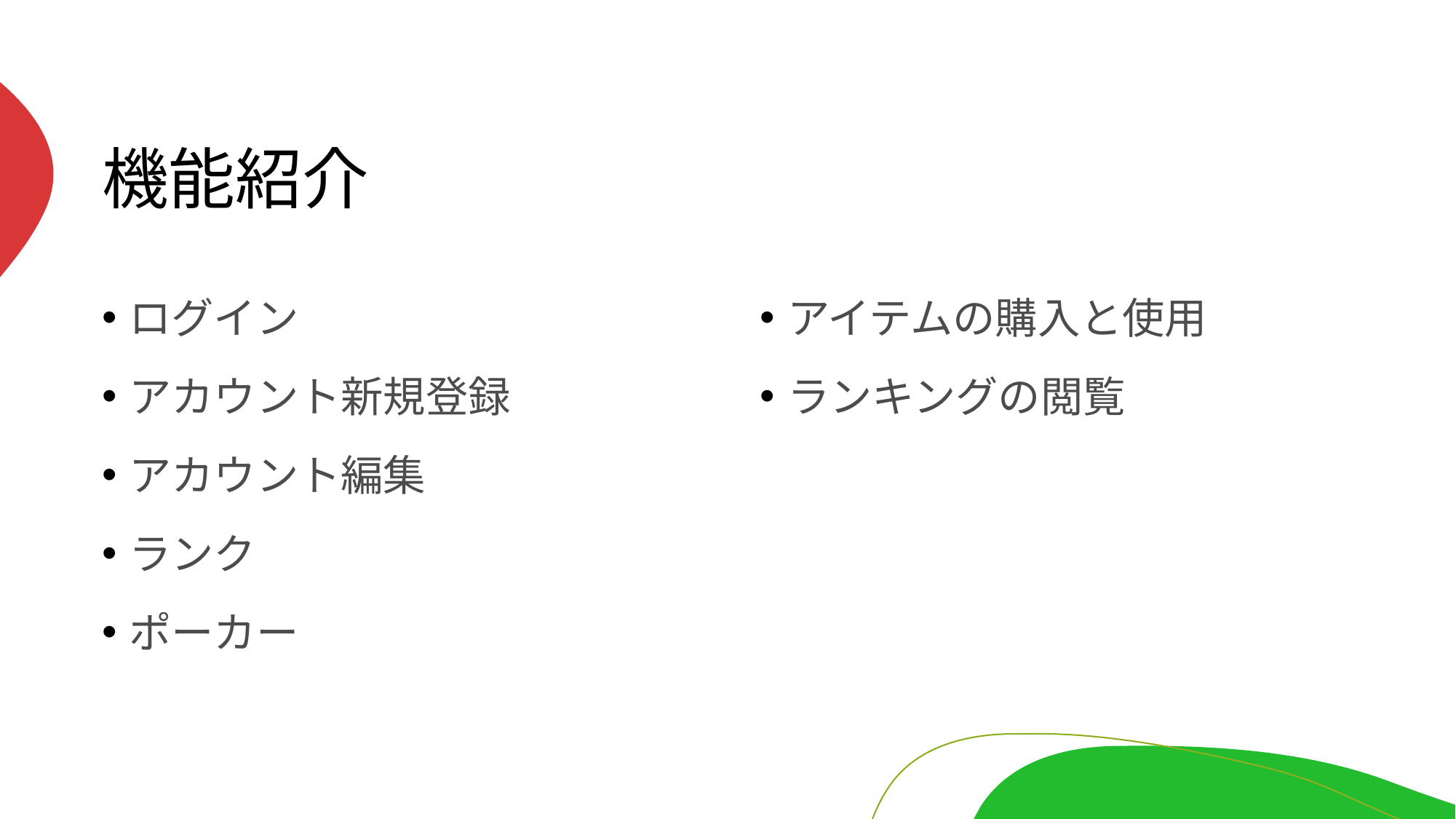

# 機能紹介
ログイン
アカウント新規登録
アカウント編集
ランク
ポーカー
アイテムの購入と使用
ランキングの閲覧